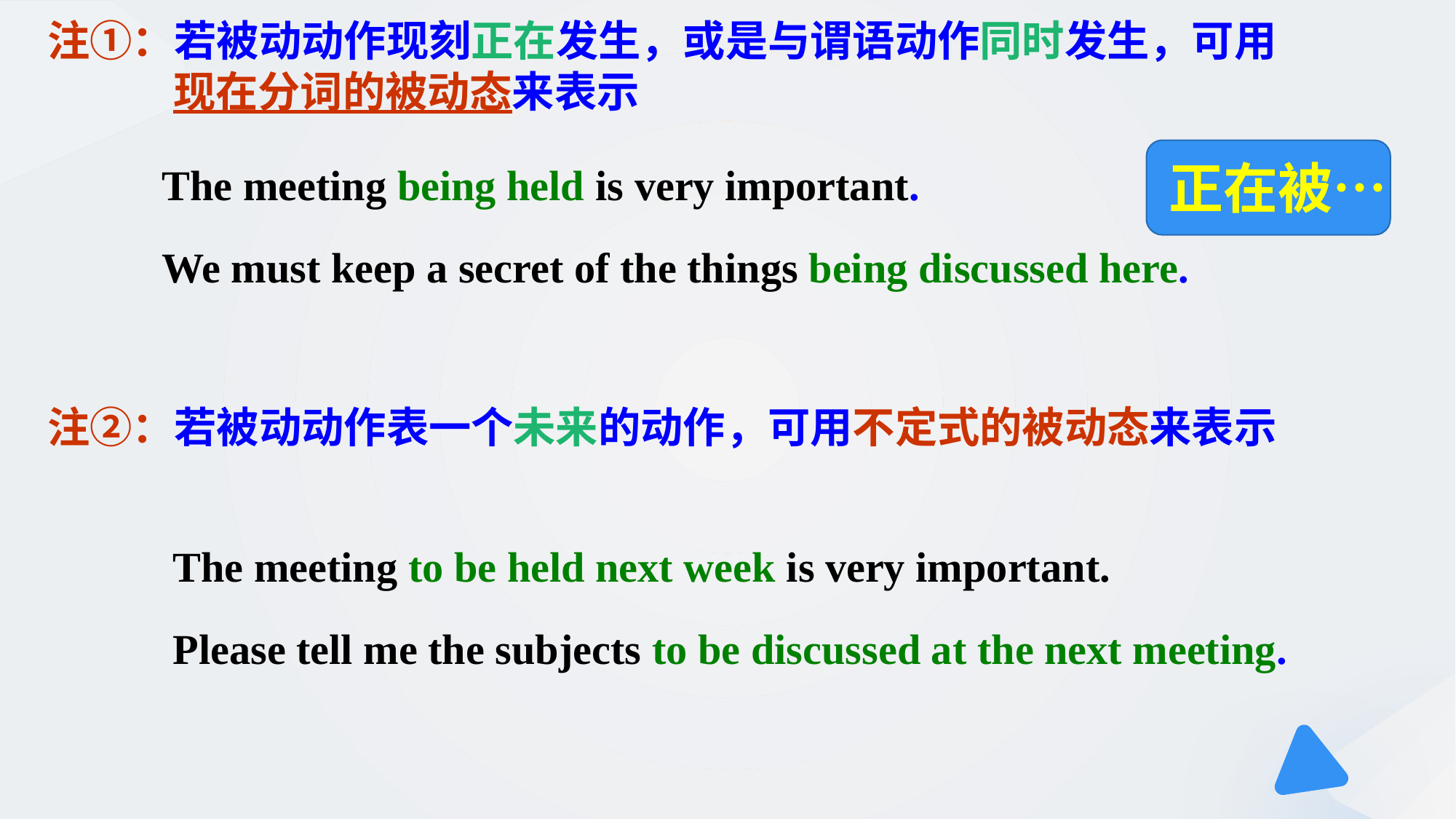

注①：若被动动作现刻正在发生，或是与谓语动作同时发生，可用
            现在分词的被动态来表示

The meeting being held is very important.
We must keep a secret of the things being discussed here.
正在被…
注②：若被动动作表一个未来的动作，可用不定式的被动态来表示
The meeting to be held next week is very important.
Please tell me the subjects to be discussed at the next meeting.